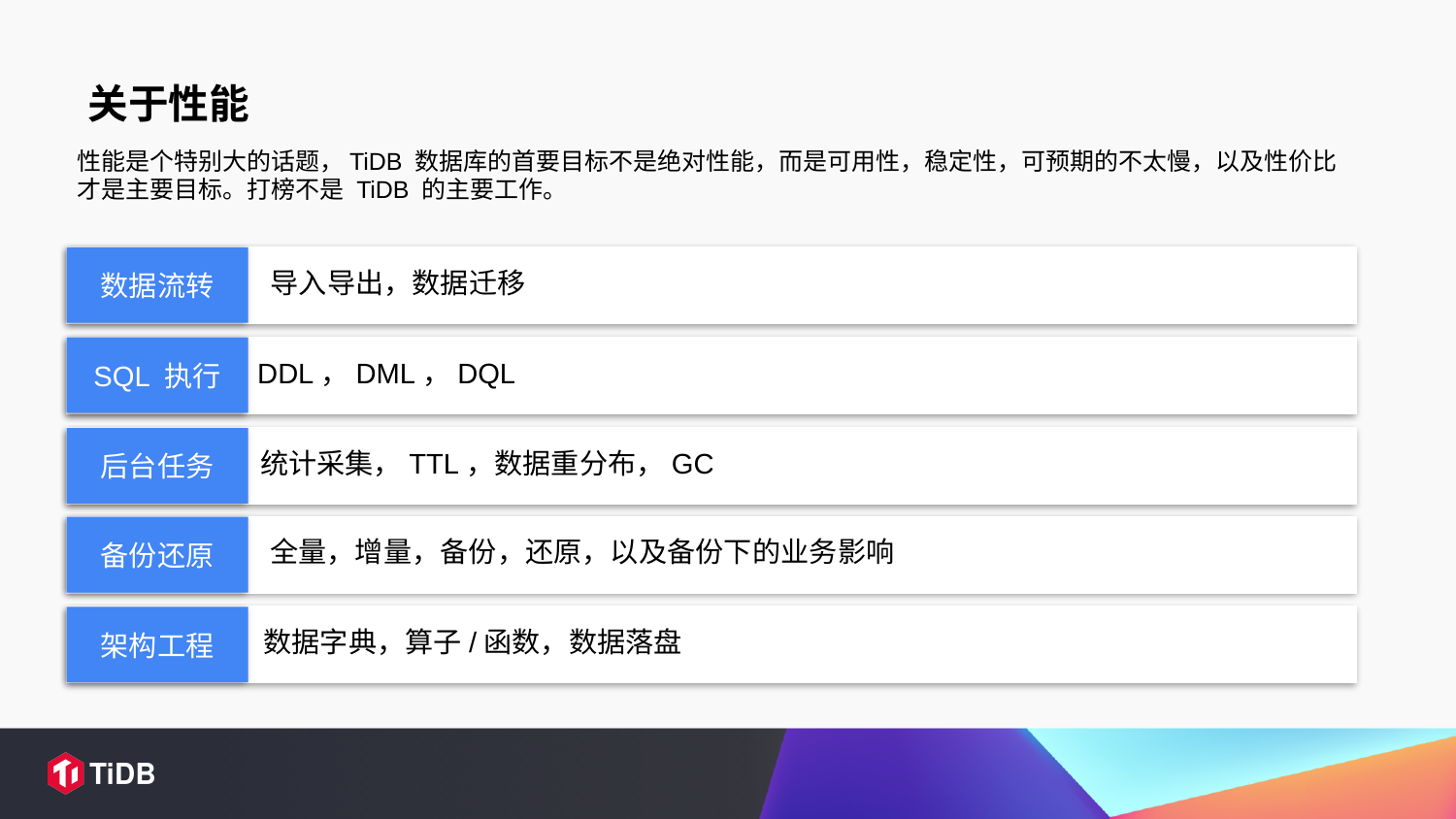

关于性能
性能是个特别大的话题，TiDB 数据库的首要目标不是绝对性能，而是可用性，稳定性，可预期的不太慢，以及性价比才是主要目标。打榜不是 TiDB 的主要工作。

稳定性

数据流转
导入导出，数据迁移

稳定性

SQL 执行
DDL，DML，DQL

稳定性

后台任务
统计采集，TTL，数据重分布，GC

稳定性

备份还原
全量，增量，备份，还原，以及备份下的业务影响

稳定性

架构工程
数据字典，算子/函数，数据落盘